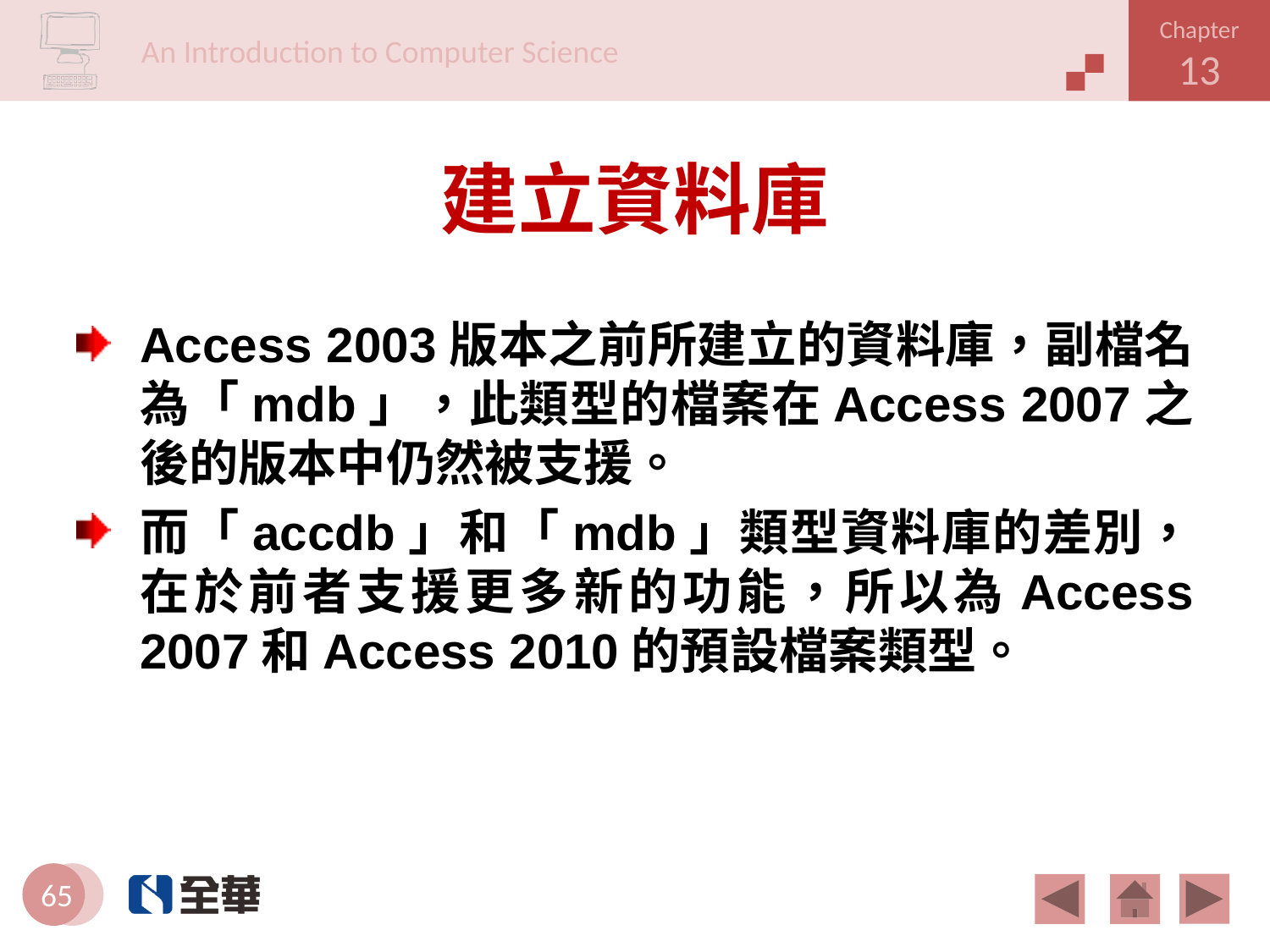

# 建立資料庫
Access 2003版本之前所建立的資料庫，副檔名為「mdb」，此類型的檔案在Access 2007之後的版本中仍然被支援。
而「accdb」和「mdb」類型資料庫的差別，在於前者支援更多新的功能，所以為Access 2007和Access 2010的預設檔案類型。